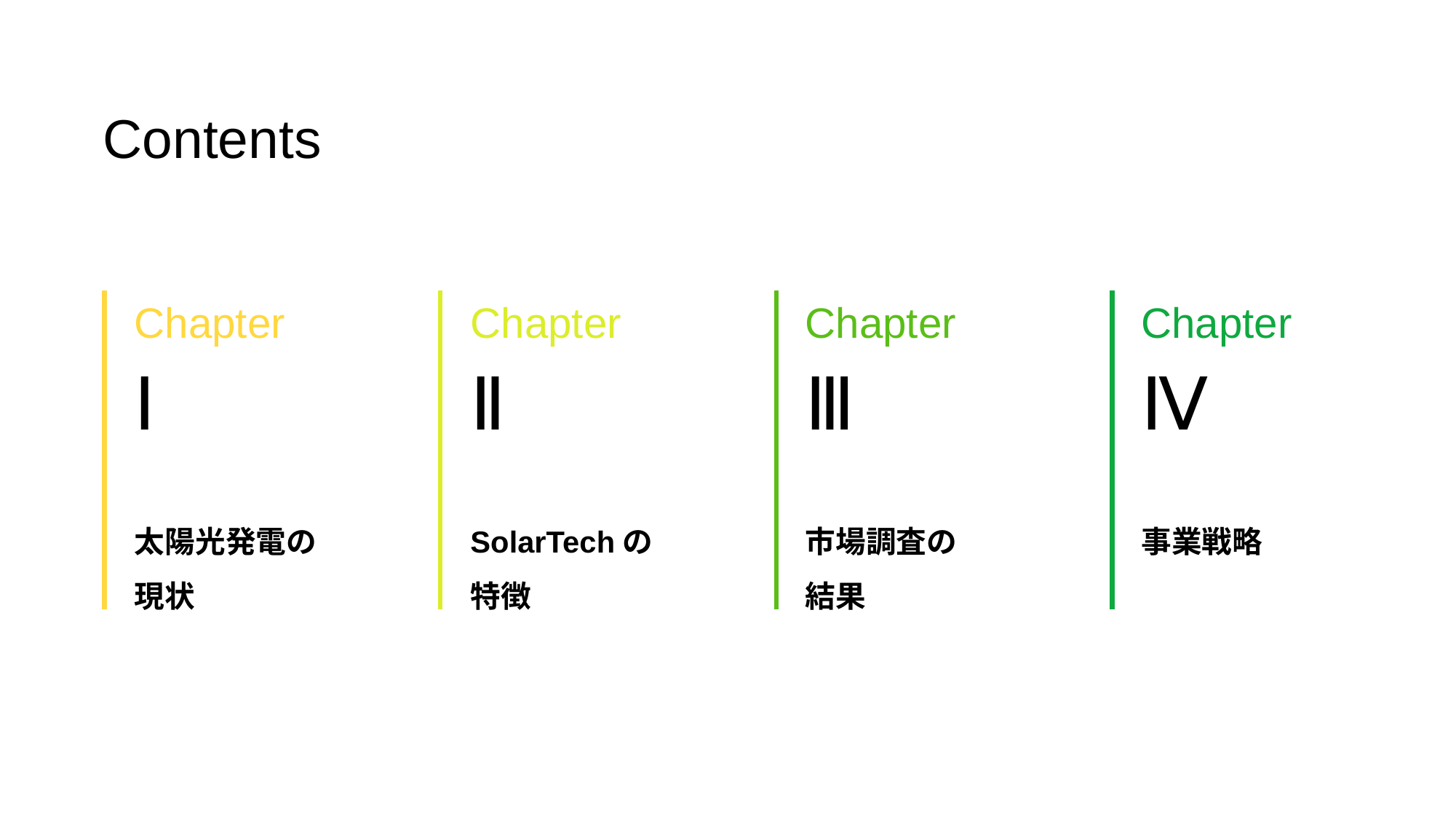

Contents
Chapter
Chapter
Chapter
Chapter
Ⅰ
Ⅱ
Ⅲ
Ⅳ
太陽光発電の
現状
SolarTechの
特徴
市場調査の
結果
事業戦略